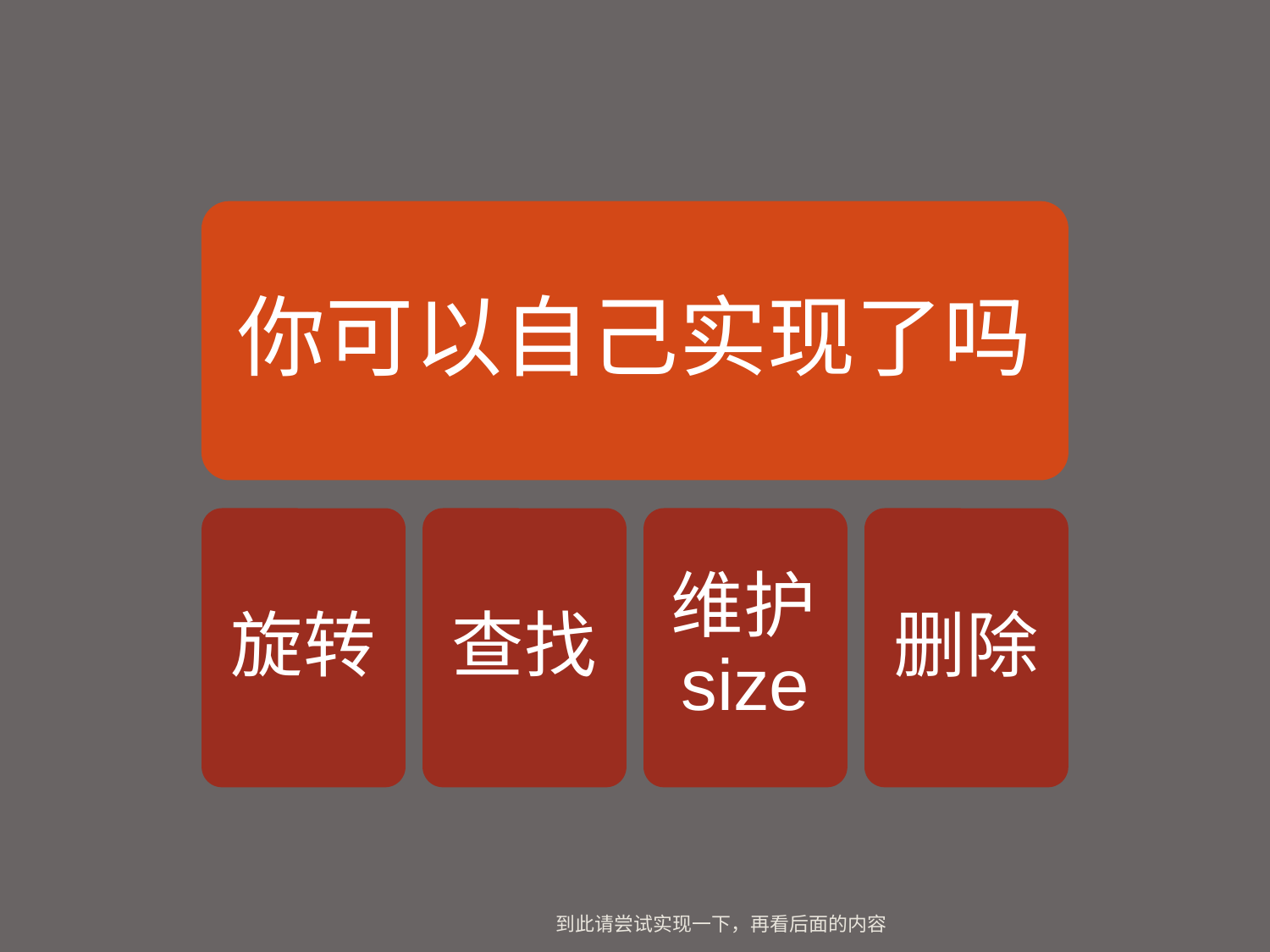

你可以自己实现了吗
旋转
查找
维护size
删除
到此请尝试实现一下，再看后面的内容